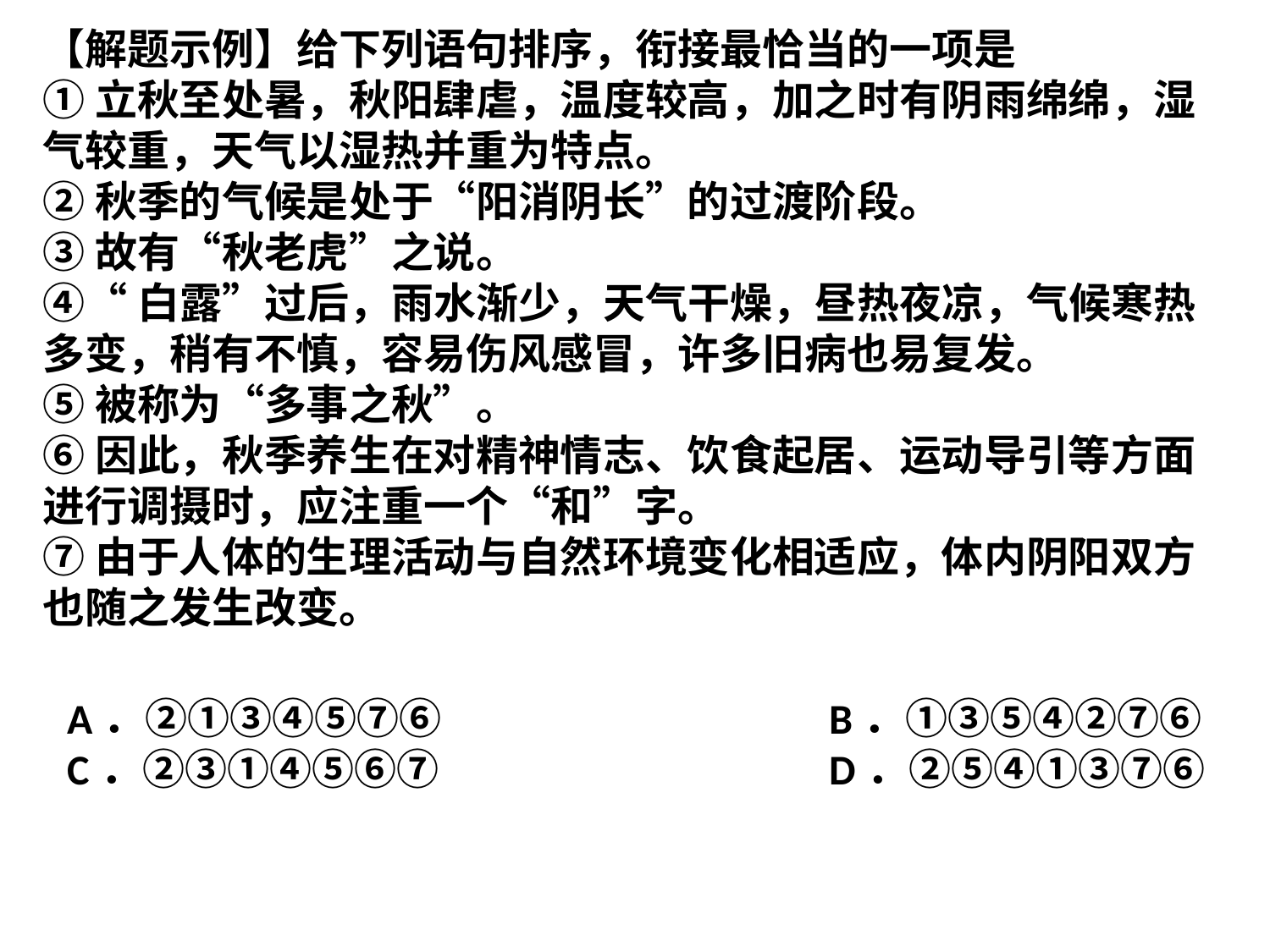

【解题示例】给下列语句排序，衔接最恰当的一项是
①立秋至处暑，秋阳肆虐，温度较高，加之时有阴雨绵绵，湿气较重，天气以湿热并重为特点。
②秋季的气候是处于“阳消阴长”的过渡阶段。
③故有“秋老虎”之说。
④“白露”过后，雨水渐少，天气干燥，昼热夜凉，气候寒热多变，稍有不慎，容易伤风感冒，许多旧病也易复发。
⑤被称为“多事之秋”。
⑥因此，秋季养生在对精神情志、饮食起居、运动导引等方面进行调摄时，应注重一个“和”字。
⑦由于人体的生理活动与自然环境变化相适应，体内阴阳双方也随之发生改变。
A．②①③④⑤⑦⑥  			B．①③⑤④②⑦⑥
C．②③①④⑤⑥⑦  			D．②⑤④①③⑦⑥